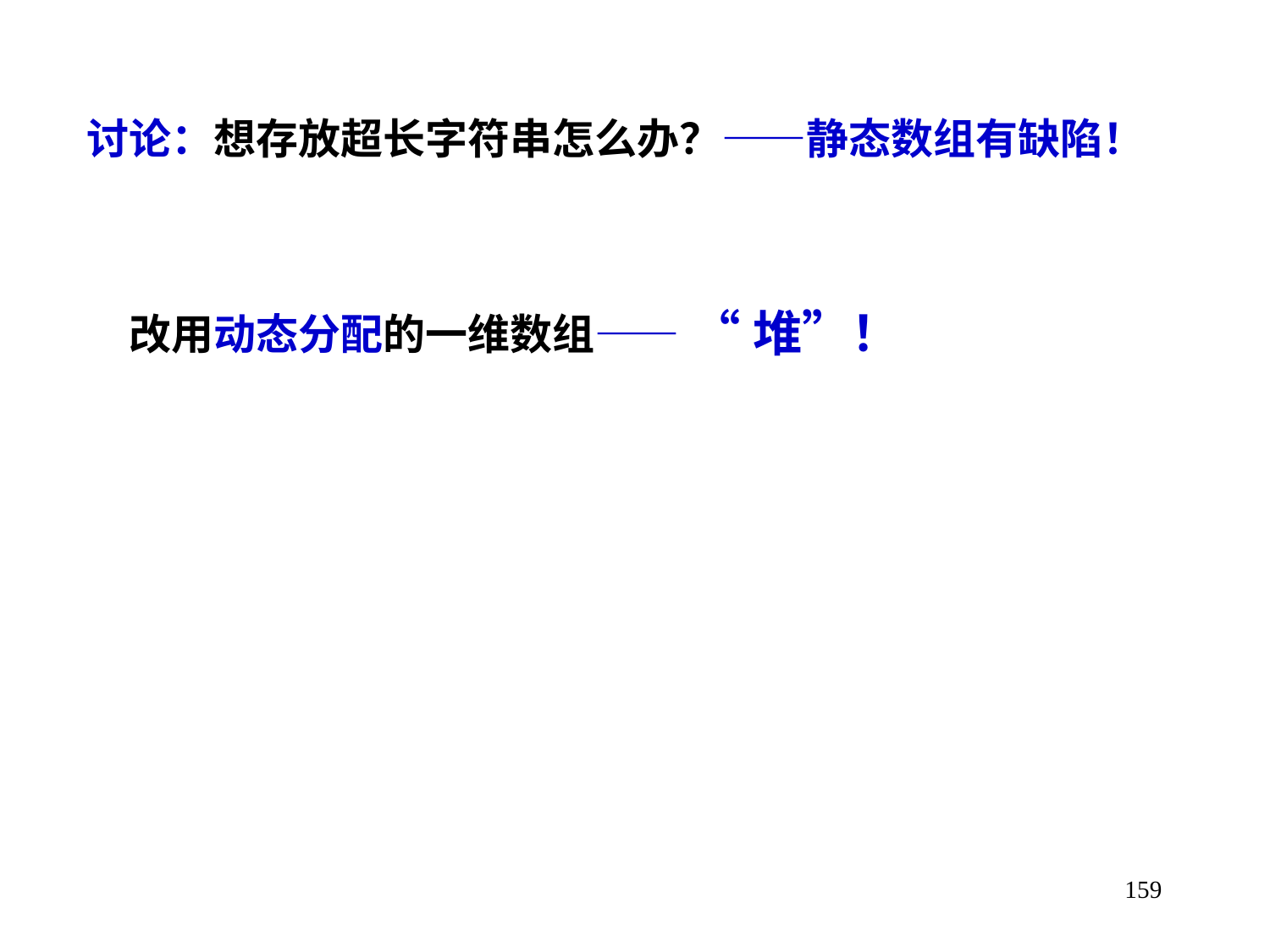

讨论：想存放超长字符串怎么办？——静态数组有缺陷！
改用动态分配的一维数组——
“堆”！
159